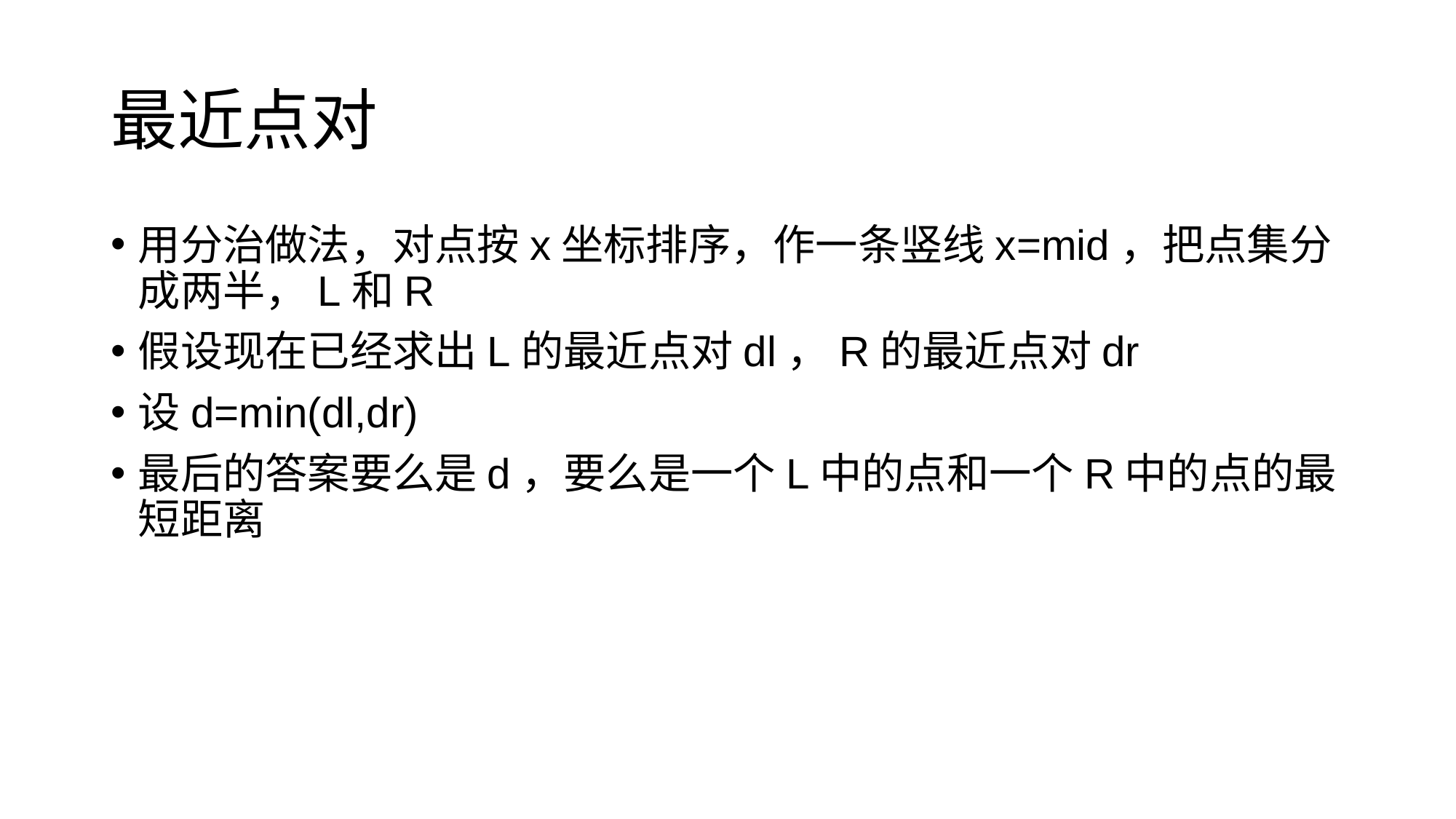

# 最近点对
用分治做法，对点按x坐标排序，作一条竖线x=mid，把点集分成两半，L和R
假设现在已经求出L的最近点对dl，R的最近点对dr
设d=min(dl,dr)
最后的答案要么是d，要么是一个L中的点和一个R中的点的最短距离